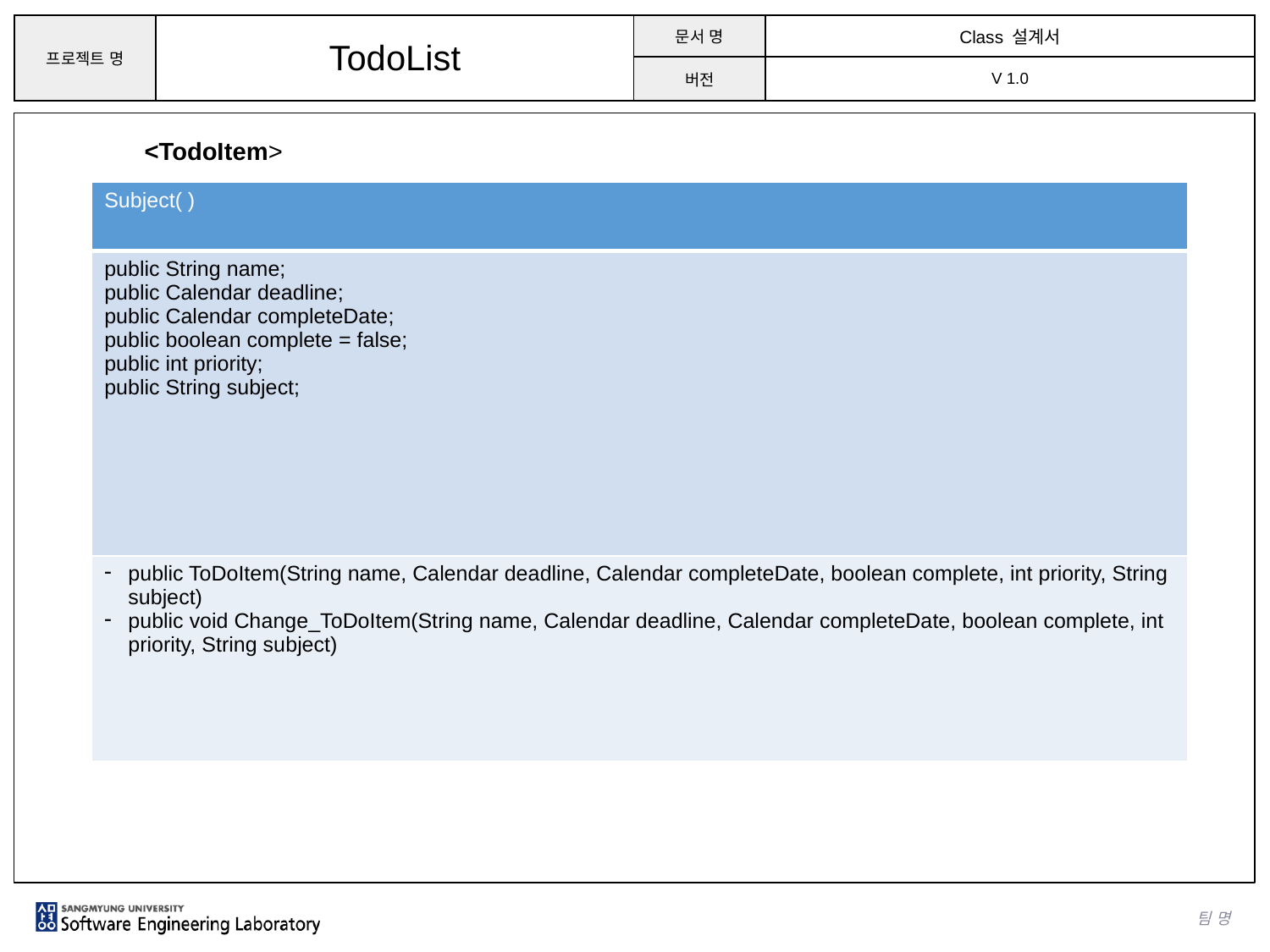

<TodoItem>
| Subject( ) |
| --- |
| public String name; public Calendar deadline; public Calendar completeDate; public boolean complete = false; public int priority; public String subject; |
| public ToDoItem(String name, Calendar deadline, Calendar completeDate, boolean complete, int priority, String subject) public void Change\_ToDoItem(String name, Calendar deadline, Calendar completeDate, boolean complete, int priority, String subject) |
팀 명